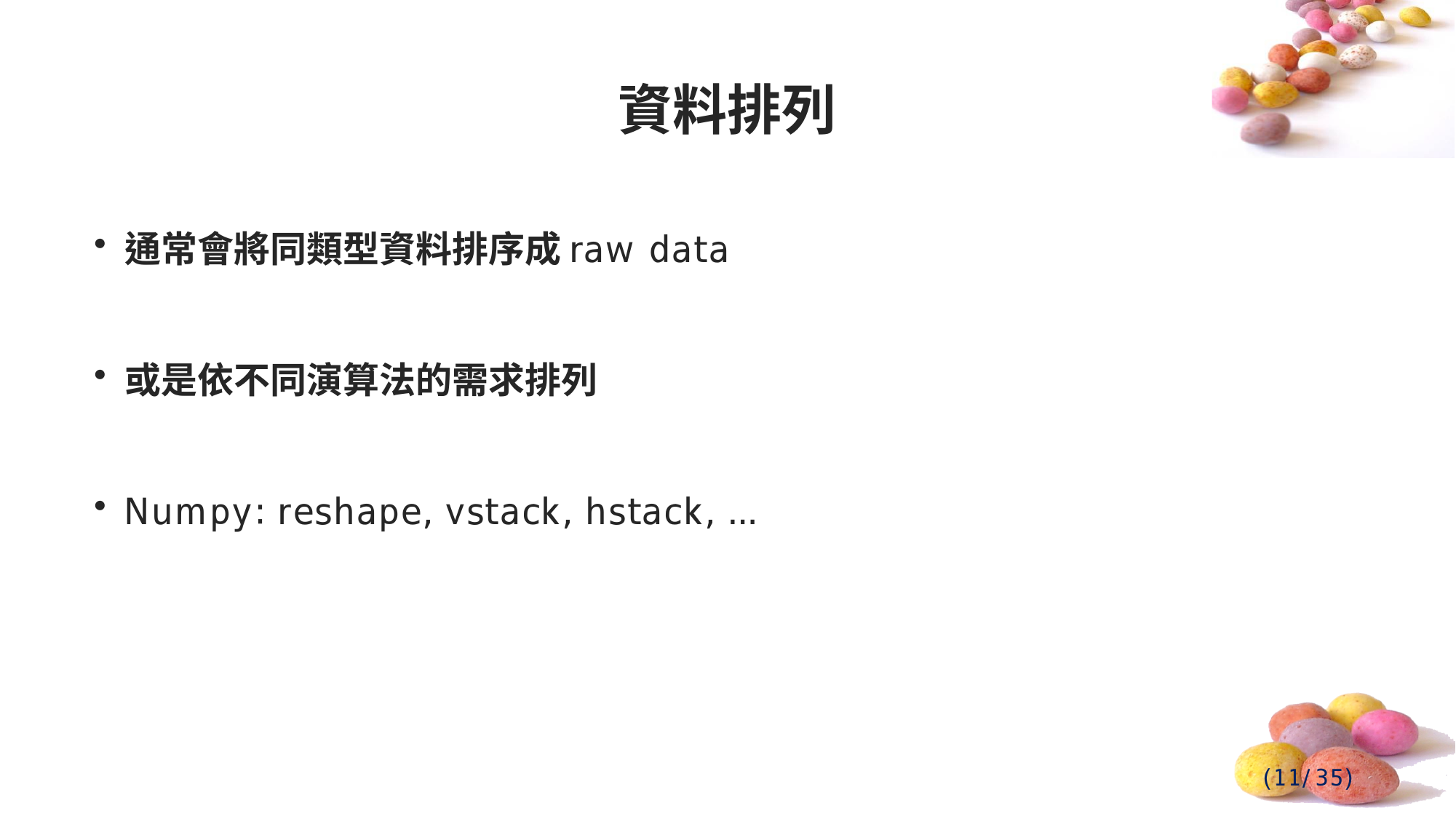

# 資料排列
通常會將同類型資料排序成raw data

或是依不同演算法的需求排列

Numpy: reshape, vstack, hstack, …